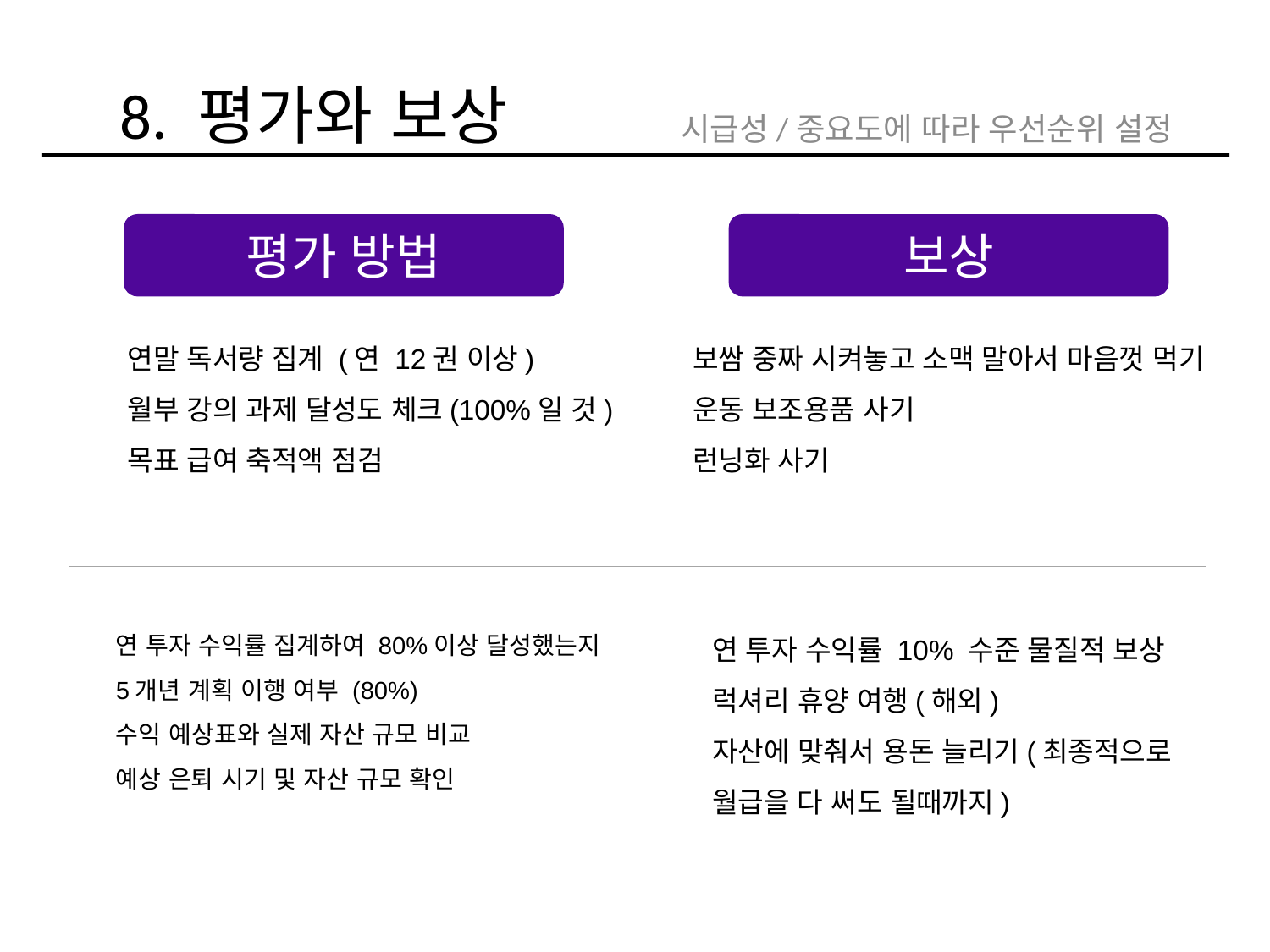

8. 평가와 보상
시급성/중요도에 따라 우선순위 설정
평가 방법
보상
연말 독서량 집계 (연 12권 이상)
월부 강의 과제 달성도 체크(100%일 것)
목표 급여 축적액 점검
보쌈 중짜 시켜놓고 소맥 말아서 마음껏 먹기
운동 보조용품 사기
런닝화 사기
연 투자 수익률 집계하여 80%이상 달성했는지
5개년 계획 이행 여부 (80%)
수익 예상표와 실제 자산 규모 비교
예상 은퇴 시기 및 자산 규모 확인
연 투자 수익률 10% 수준 물질적 보상
럭셔리 휴양 여행(해외)
자산에 맞춰서 용돈 늘리기(최종적으로
월급을 다 써도 될때까지)